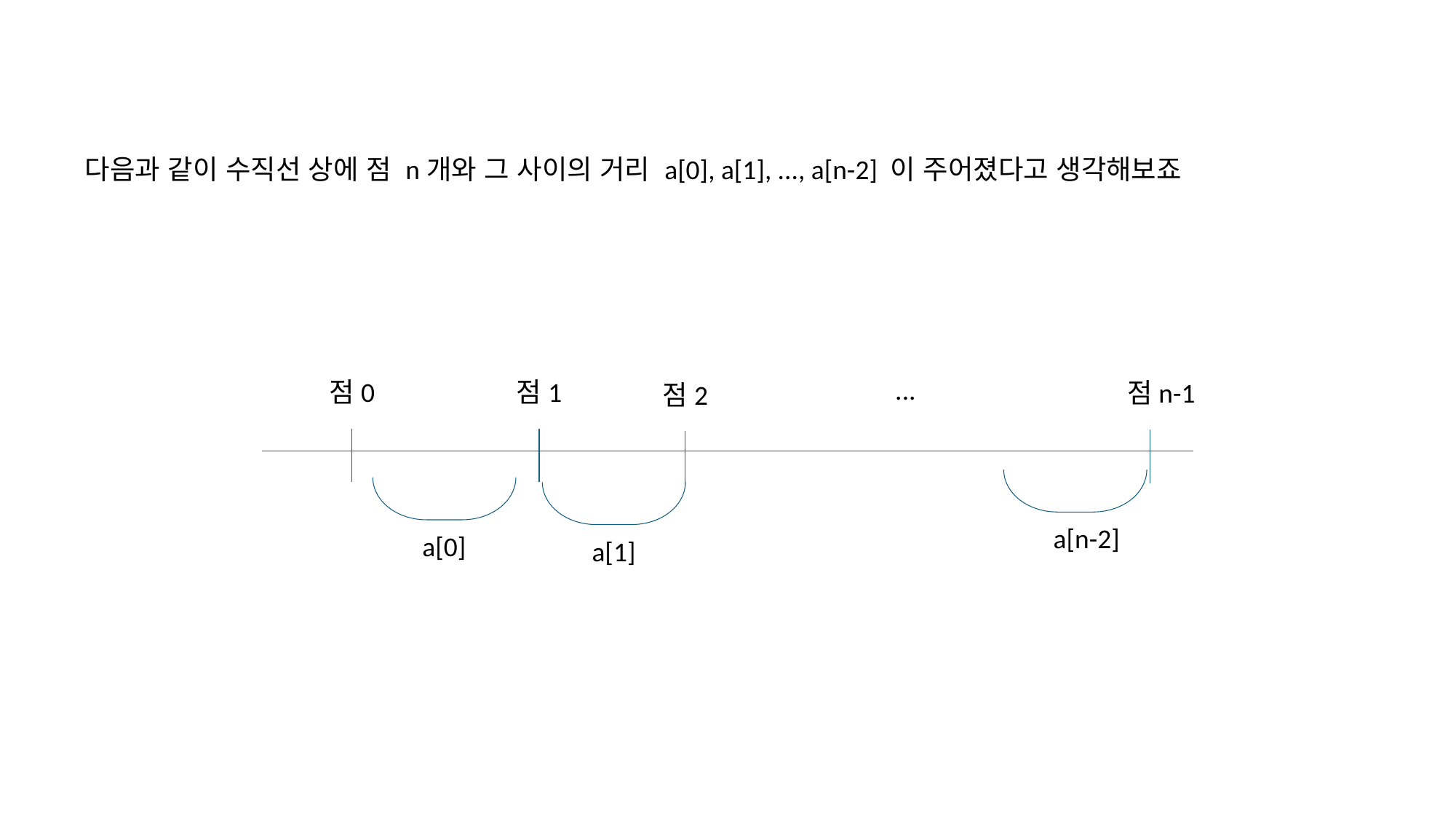

다음과 같이 수직선 상에 점 n개와 그 사이의 거리 a[0], a[1], ..., a[n-2] 이 주어졌다고 생각해보죠
...
점0
점1
점n-1
점2

a[n-2]
a[0]
a[1]